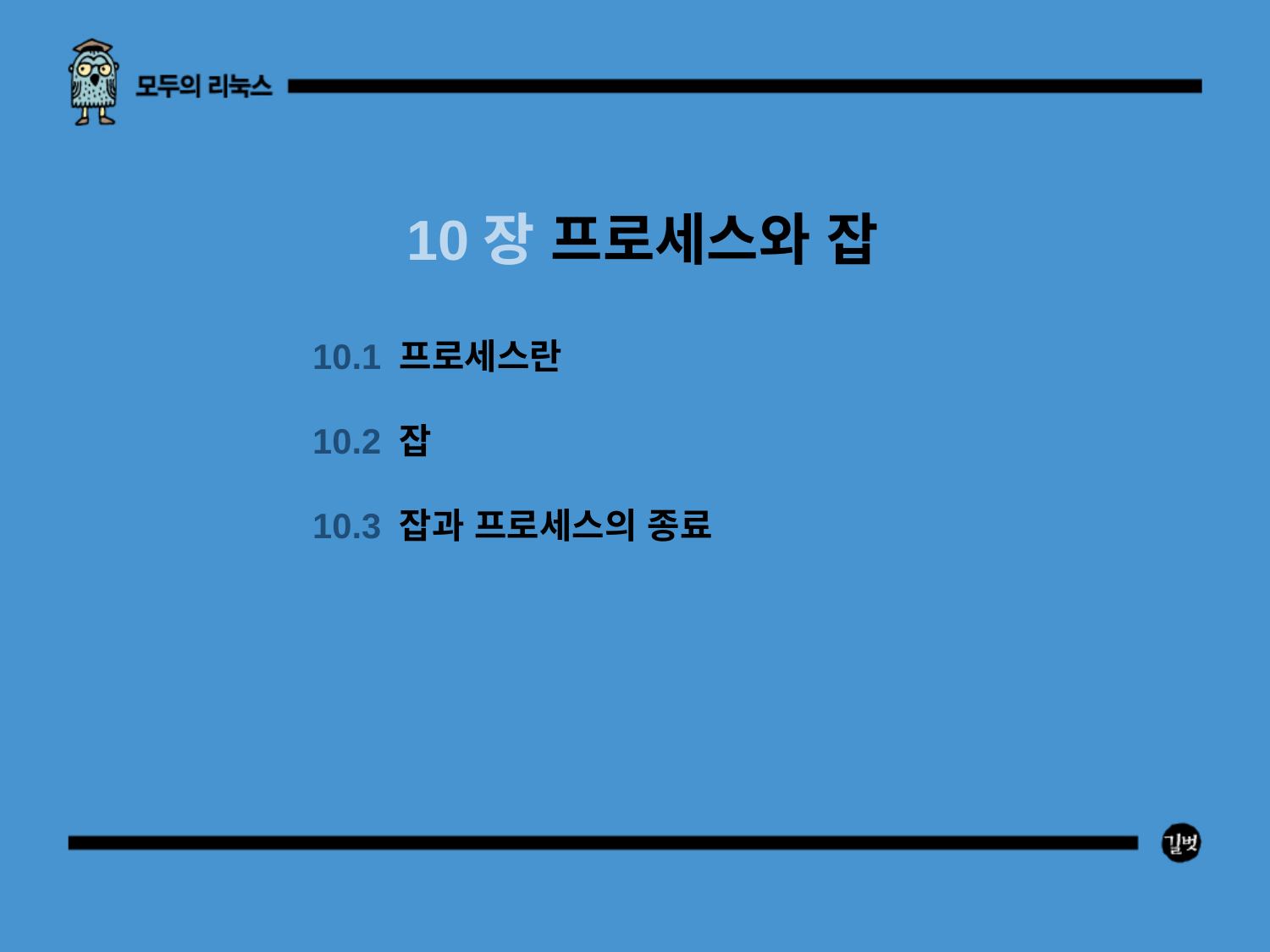

10장 프로세스와 잡
10.1 프로세스란
10.2 잡
10.3 잡과 프로세스의 종료